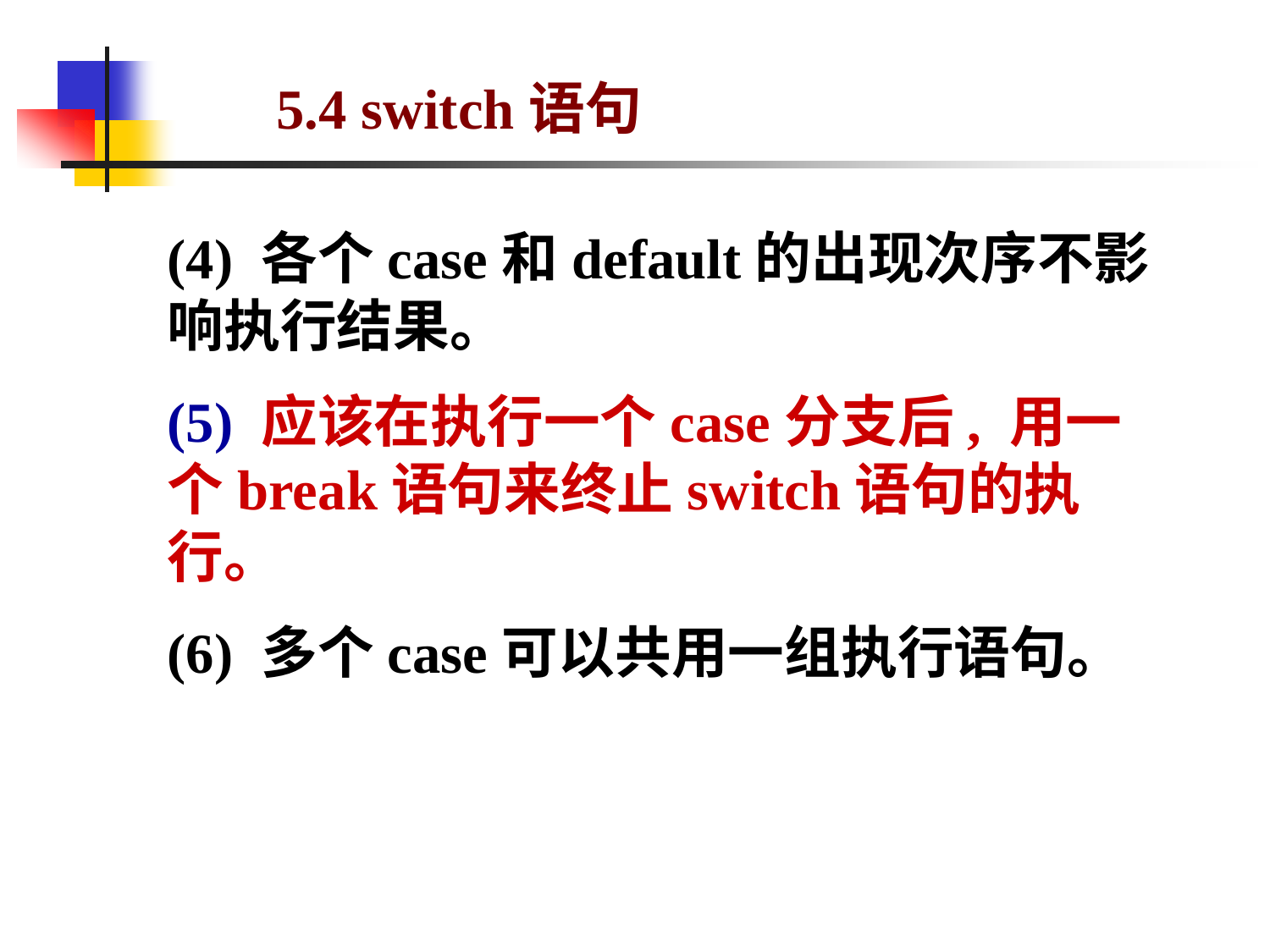

# 5.4 switch语句
(4) 各个case和default的出现次序不影响执行结果。
(5) 应该在执行一个case分支后, 用一个break语句来终止switch语句的执行。
(6) 多个case可以共用一组执行语句。